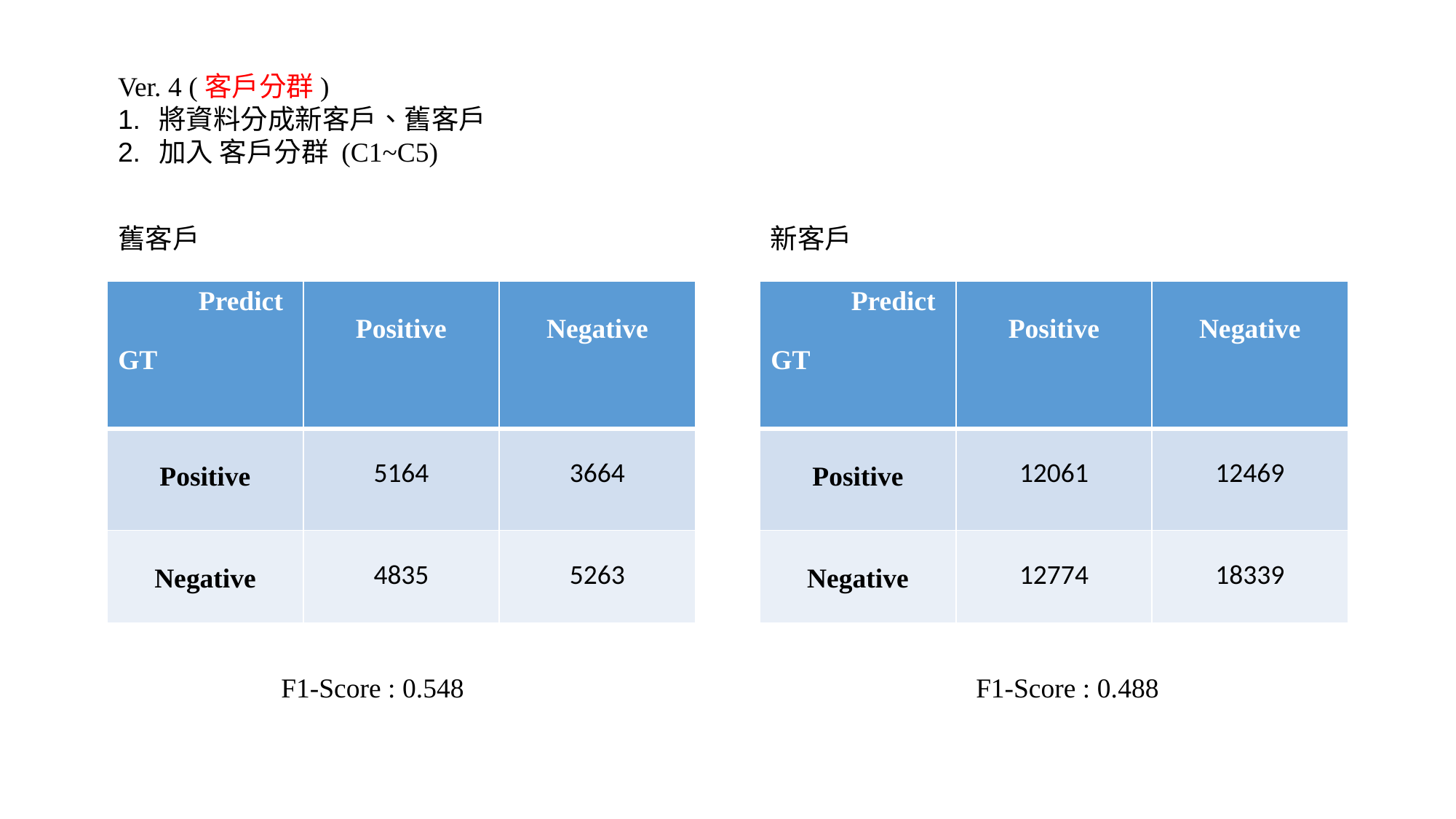

Ver. 4 (客戶分群)
將資料分成新客戶、舊客戶
加入 客戶分群 (C1~C5)
舊客戶
新客戶
| Predict GT | Positive | Negative |
| --- | --- | --- |
| Positive | 5164 | 3664 |
| Negative | 4835 | 5263 |
| Predict GT | Positive | Negative |
| --- | --- | --- |
| Positive | 12061 | 12469 |
| Negative | 12774 | 18339 |
F1-Score : 0.548

F1-Score : 0.488